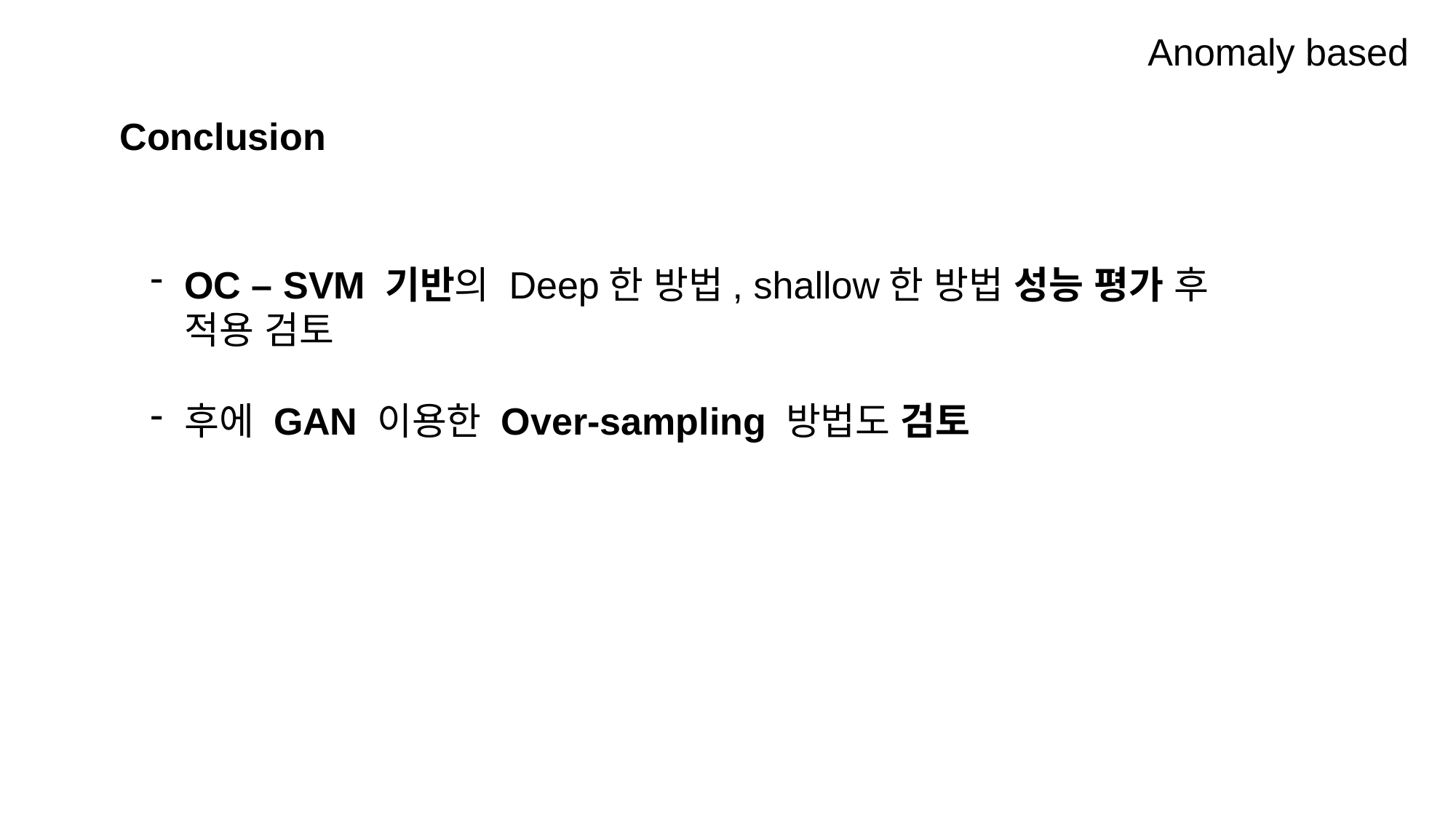

Anomaly based
Conclusion

OC – SVM 기반의 Deep한 방법, shallow한 방법 성능 평가 후 적용 검토

후에 GAN 이용한 Over-sampling 방법도 검토